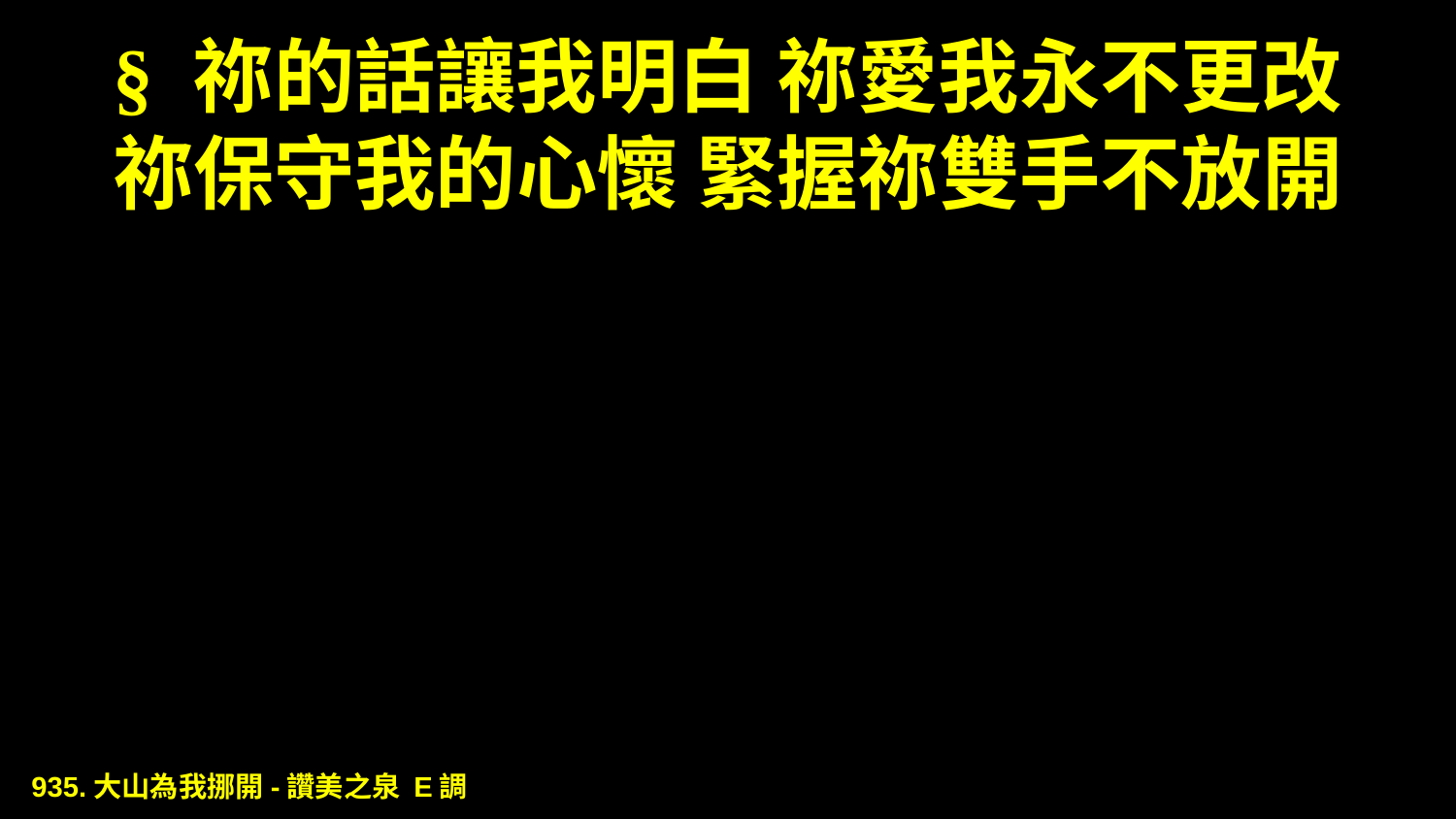

# § 祢的話讓我明白 祢愛我永不更改 祢保守我的心懷 緊握祢雙手不放開
935.大山為我挪開-讚美之泉 E調